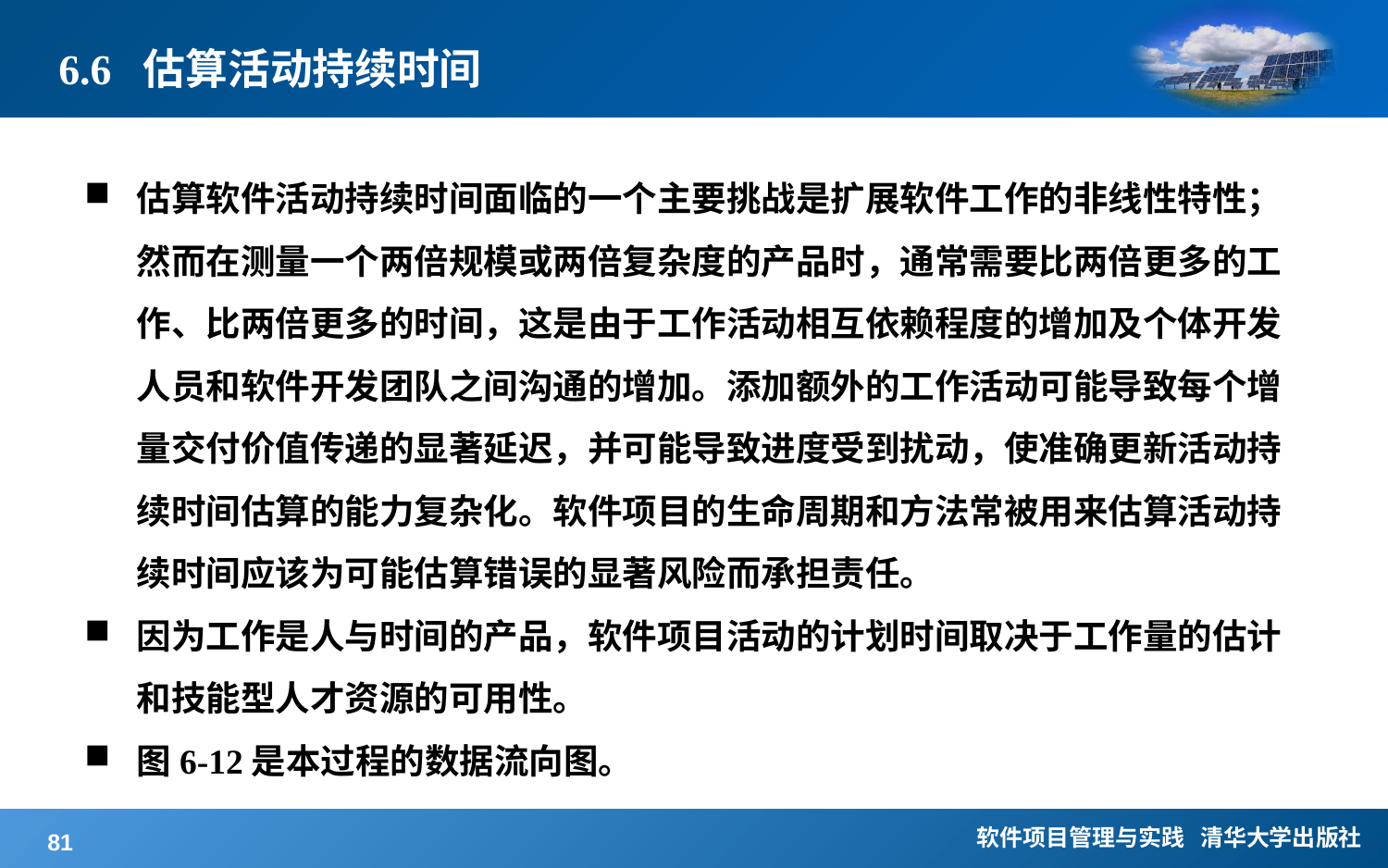

# 6.6  估算活动持续时间
估算软件活动持续时间面临的一个主要挑战是扩展软件工作的非线性特性；然而在测量一个两倍规模或两倍复杂度的产品时，通常需要比两倍更多的工作、比两倍更多的时间，这是由于工作活动相互依赖程度的增加及个体开发人员和软件开发团队之间沟通的增加。添加额外的工作活动可能导致每个增量交付价值传递的显著延迟，并可能导致进度受到扰动，使准确更新活动持续时间估算的能力复杂化。软件项目的生命周期和方法常被用来估算活动持续时间应该为可能估算错误的显著风险而承担责任。
因为工作是人与时间的产品，软件项目活动的计划时间取决于工作量的估计和技能型人才资源的可用性。
图6-12是本过程的数据流向图。